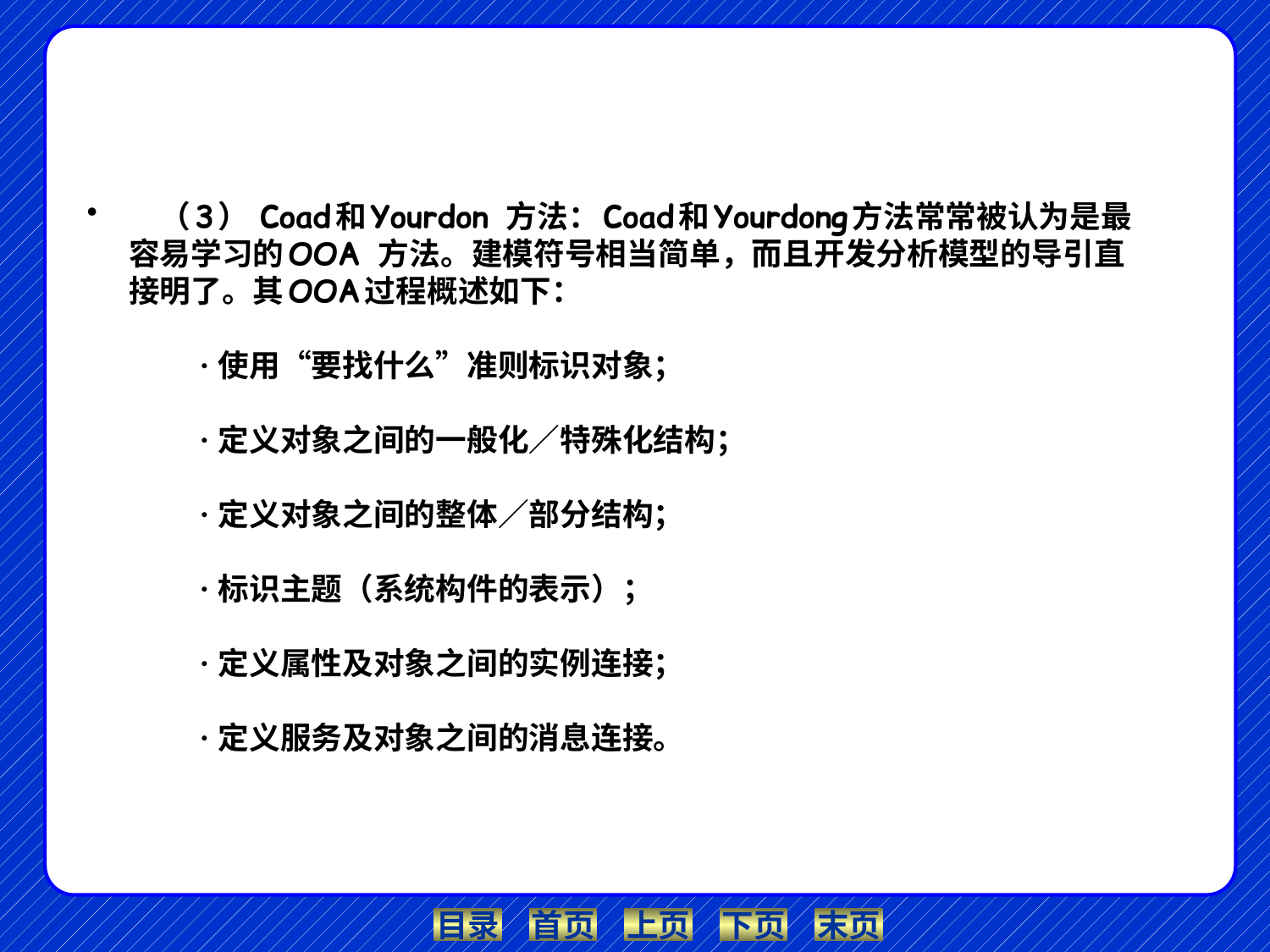

#
　（3） Coad和Yourdon 方法：Coad和Yourdong方法常常被认为是最容易学习的OOA 方法。建模符号相当简单，而且开发分析模型的导引直接明了。其OOA过程概述如下：
　　·使用“要找什么”准则标识对象；
　　·定义对象之间的一般化∕特殊化结构；
　　·定义对象之间的整体∕部分结构；
　　·标识主题（系统构件的表示）；
　　·定义属性及对象之间的实例连接；
　　·定义服务及对象之间的消息连接。